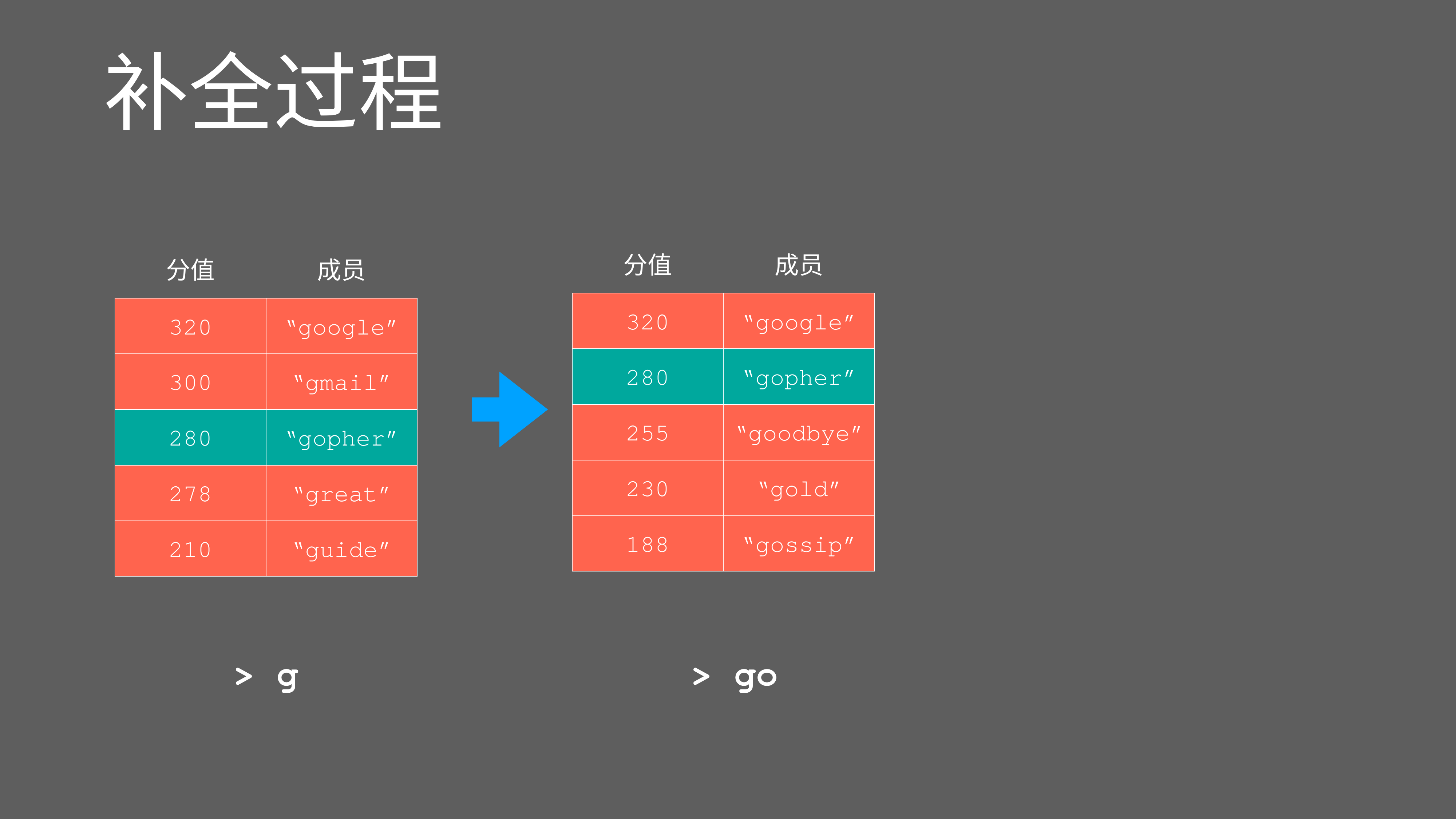

# 补全过程
| 分值 | 成员 |
| --- | --- |
| 320 | “google” |
| 280 | “gopher” |
| 255 | “goodbye” |
| 230 | “gold” |
| 188 | “gossip” |
| 分值 | 成员 |
| --- | --- |
| 320 | “google” |
| 300 | “gmail” |
| 280 | “gopher” |
| 278 | “great” |
| 210 | “guide” |

> g
> go